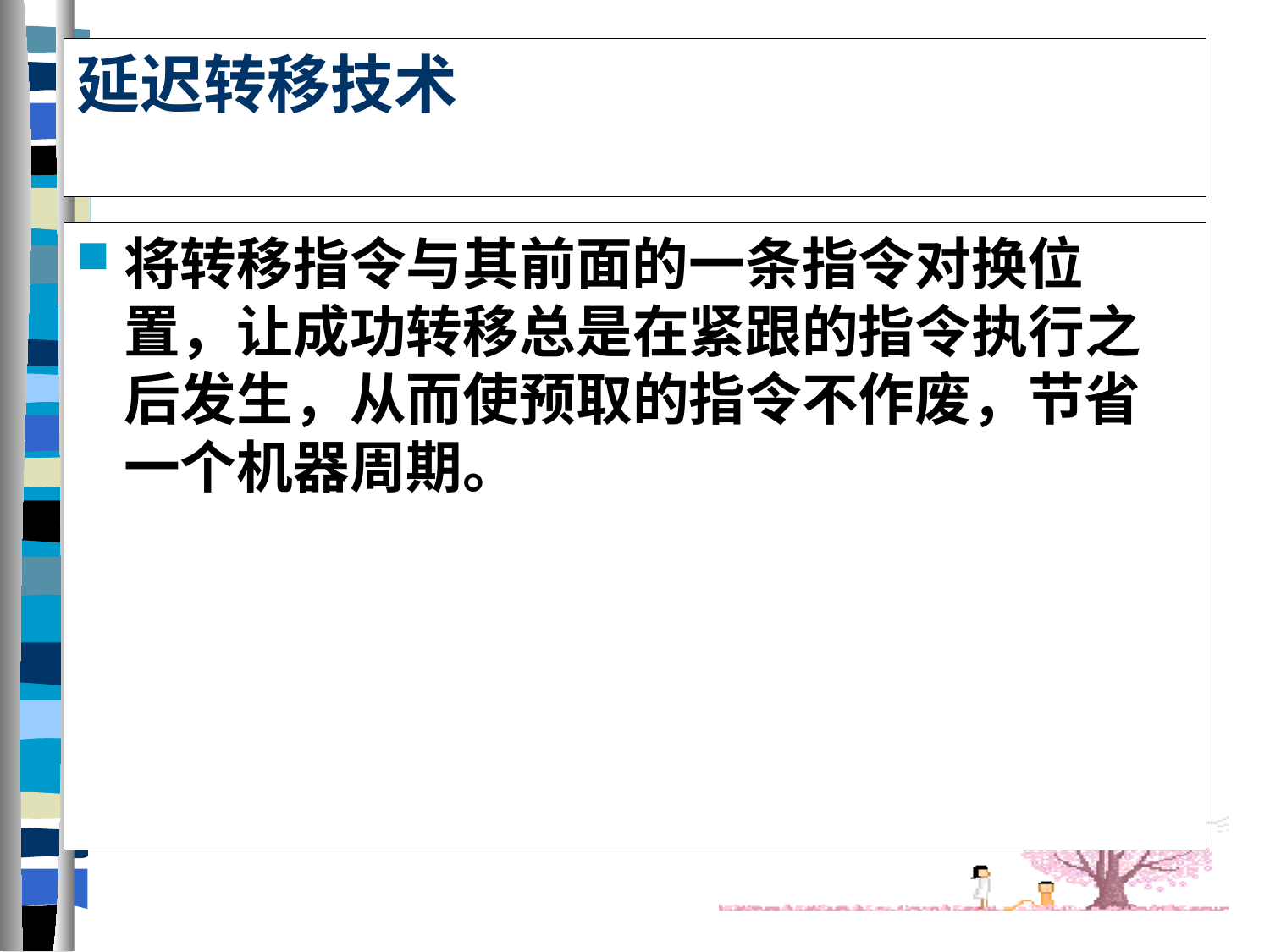

# 延迟转移技术
将转移指令与其前面的一条指令对换位置，让成功转移总是在紧跟的指令执行之后发生，从而使预取的指令不作废，节省一个机器周期。